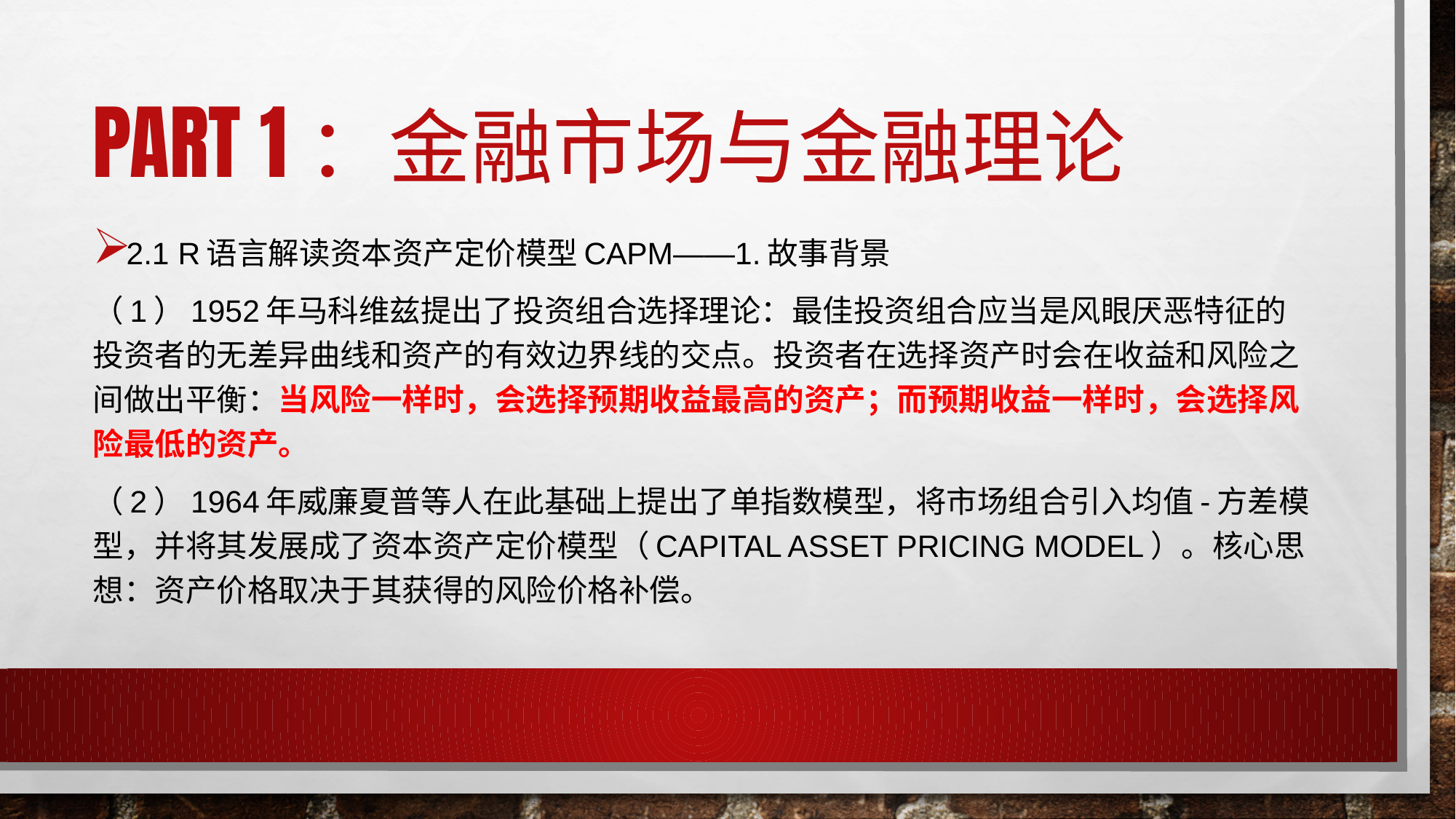

# Part 1：金融市场与金融理论
2.1 R语言解读资本资产定价模型CApM——1.故事背景
（1）1952年马科维兹提出了投资组合选择理论：最佳投资组合应当是风眼厌恶特征的投资者的无差异曲线和资产的有效边界线的交点。投资者在选择资产时会在收益和风险之间做出平衡：当风险⼀样时，会选择预期收益最高的资产；而预期收益⼀样时，会选择风险最低的资产。
（2）1964年威廉夏普等人在此基础上提出了单指数模型，将市场组合引入均值-方差模型，并将其发展成了资本资产定价模型（capital asset pricing model）。核心思想：资产价格取决于其获得的风险价格补偿。